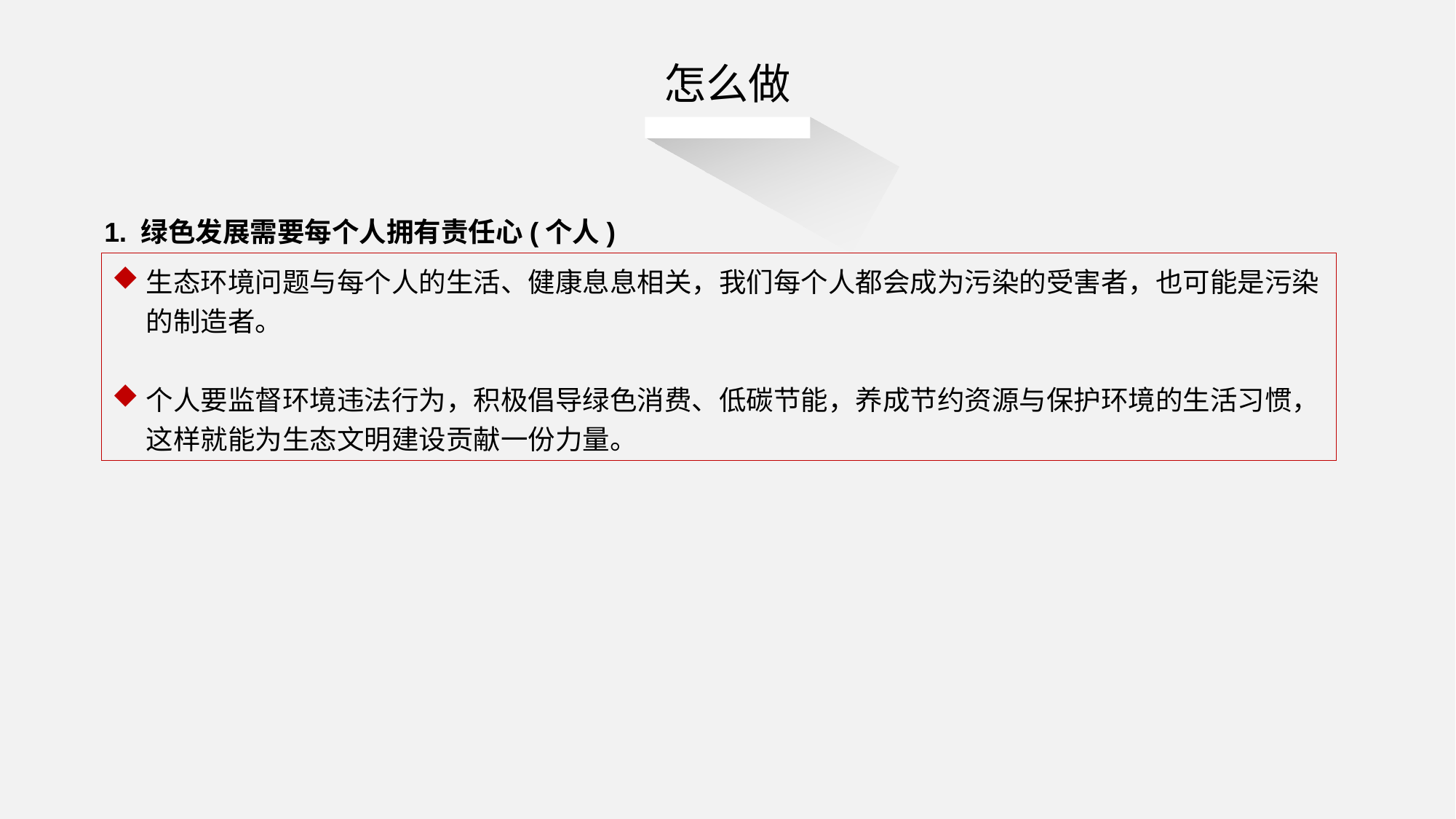

怎么做

1. 绿色发展需要每个人拥有责任心(个人)
生态环境问题与每个人的生活、健康息息相关，我们每个人都会成为污染的受害者，也可能是污染的制造者。

个人要监督环境违法行为，积极倡导绿色消费、低碳节能，养成节约资源与保护环境的生活习惯，这样就能为生态文明建设贡献一份力量。